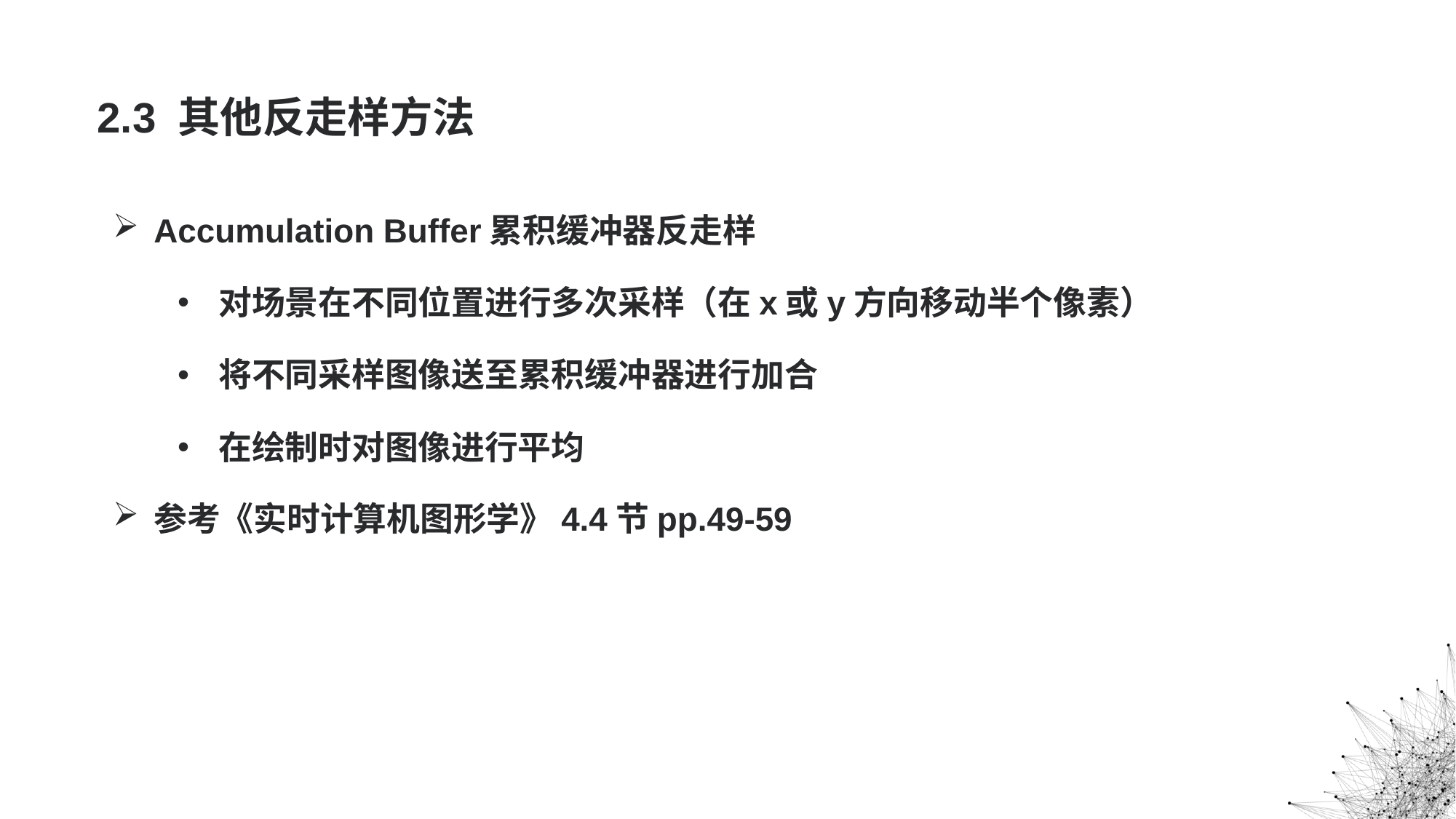

# 2.3 其他反走样方法
Accumulation Buffer累积缓冲器反走样
对场景在不同位置进行多次采样（在x或y方向移动半个像素）
将不同采样图像送至累积缓冲器进行加合
在绘制时对图像进行平均
参考《实时计算机图形学》4.4节pp.49-59